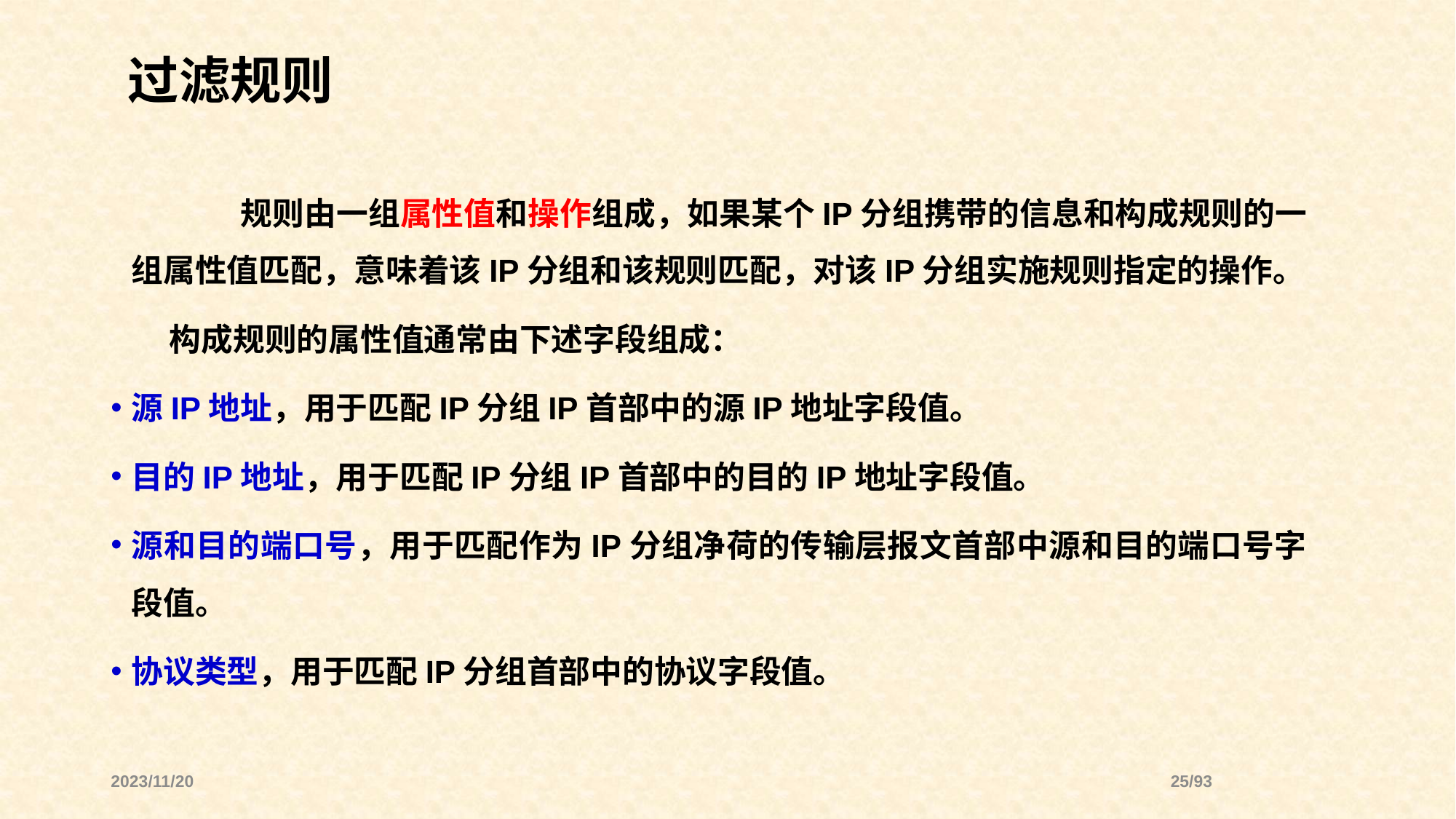

# 过滤规则
		规则由一组属性值和操作组成，如果某个IP分组携带的信息和构成规则的一组属性值匹配，意味着该IP分组和该规则匹配，对该IP分组实施规则指定的操作。
       构成规则的属性值通常由下述字段组成：
源IP地址，用于匹配IP分组IP首部中的源IP地址字段值。
目的IP地址，用于匹配IP分组IP首部中的目的IP地址字段值。
源和目的端口号，用于匹配作为IP分组净荷的传输层报文首部中源和目的端口号字段值。
协议类型，用于匹配IP分组首部中的协议字段值。

2023/11/20
25/93